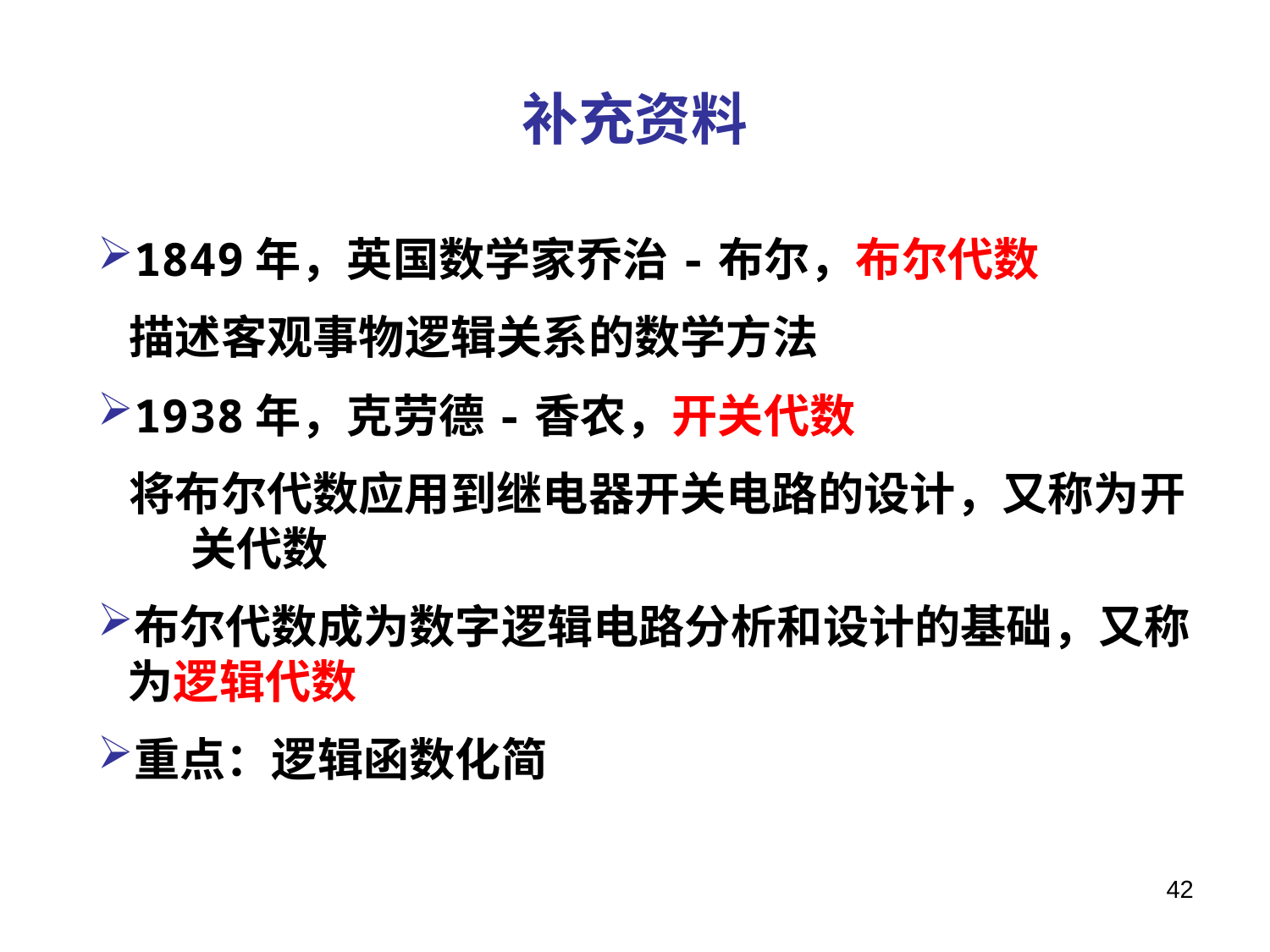

补充资料
1849年，英国数学家乔治-布尔，布尔代数
  描述客观事物逻辑关系的数学方法
1938年，克劳德-香农，开关代数
  将布尔代数应用到继电器开关电路的设计，又称为开            关代数
布尔代数成为数字逻辑电路分析和设计的基础，又称为逻辑代数
重点：逻辑函数化简
42